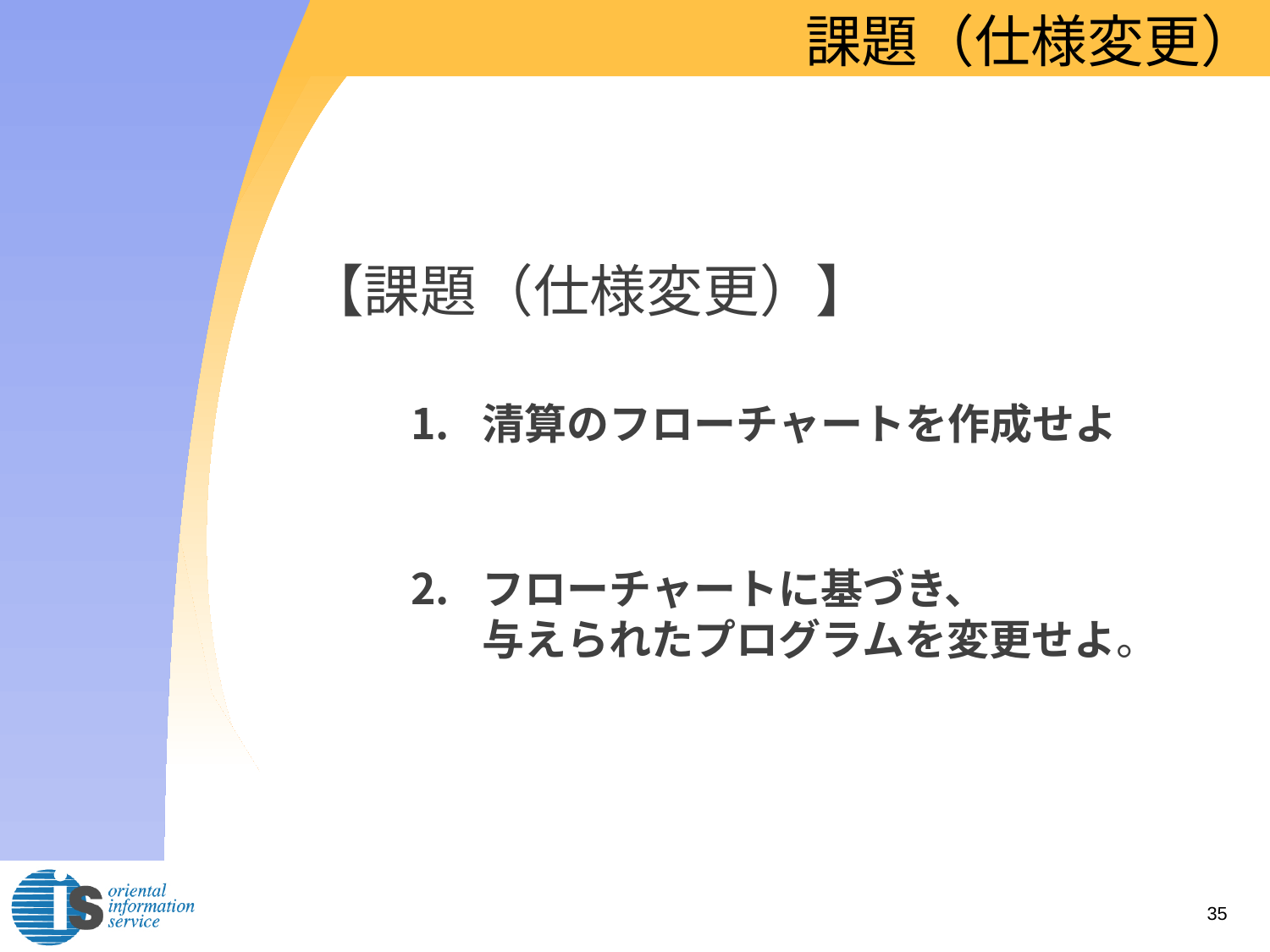

# 課題（仕様変更）
【課題（仕様変更）】

清算のフローチャートを作成せよ

フローチャートに基づき、
与えられたプログラムを変更せよ。

35